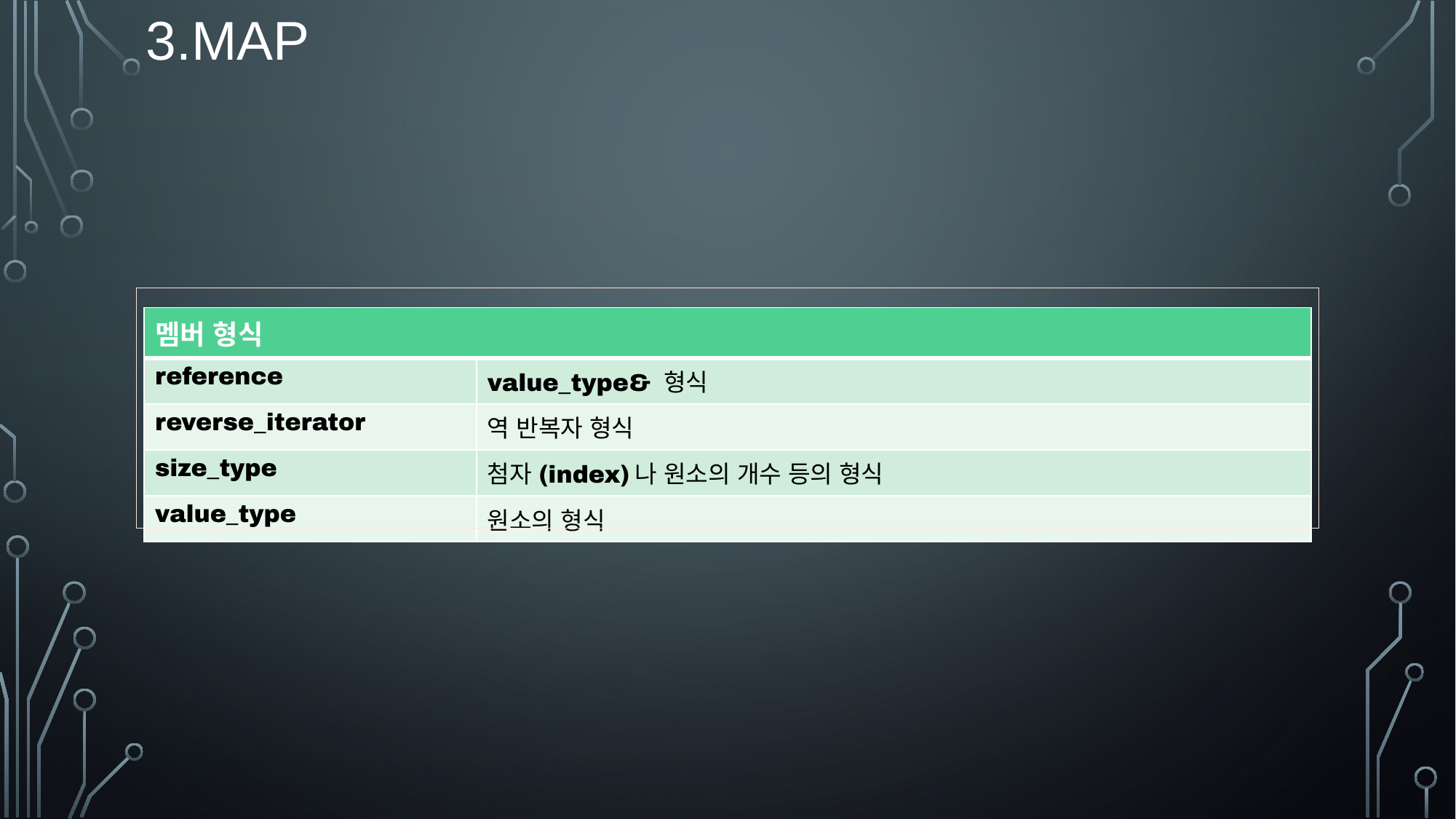

# 3.map

| 멤버 형식 |  |
| --- | --- |
| reference | value\_type& 형식 |
| reverse\_iterator | 역 반복자 형식 |
| size\_type | 첨자(index)나 원소의 개수 등의 형식 |
| value\_type | 원소의 형식 |